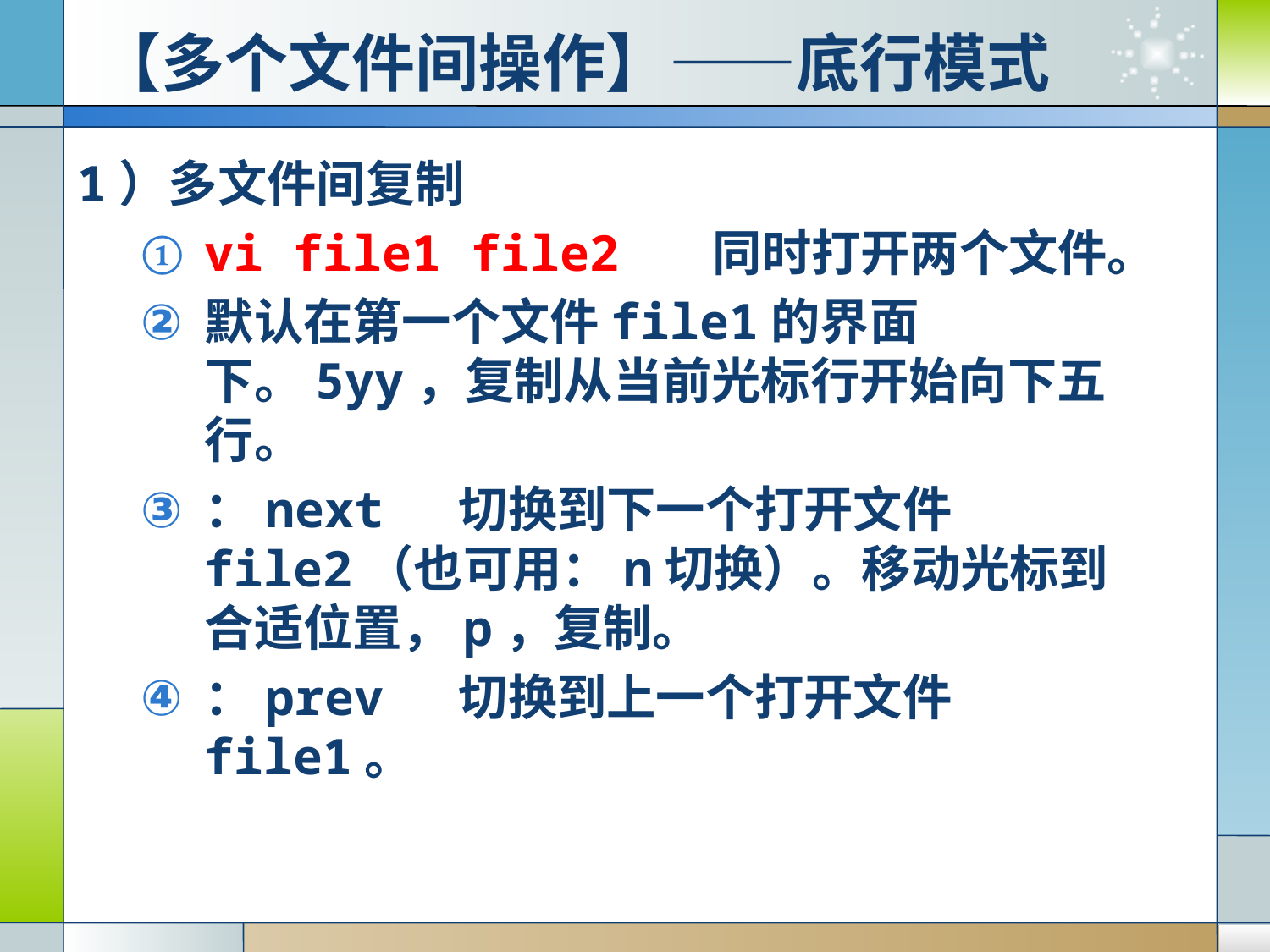

# 【多个文件间操作】——底行模式
1）多文件间复制
vi file1 file2	同时打开两个文件。
默认在第一个文件file1的界面下。5yy，复制从当前光标行开始向下五行。
：next	切换到下一个打开文件file2（也可用：n切换）。移动光标到合适位置，p，复制。
：prev	切换到上一个打开文件file1。

17